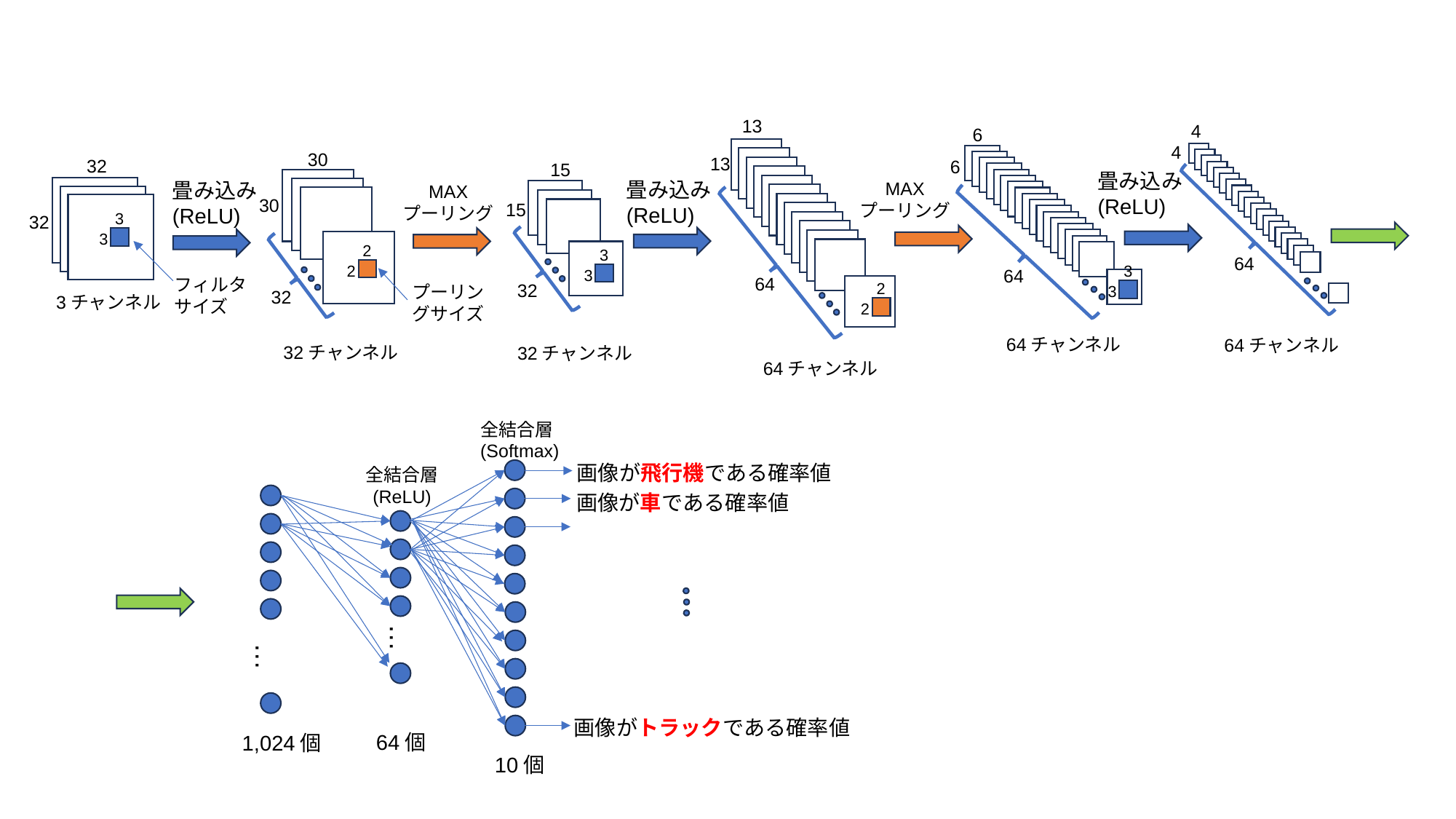

13
4
6
4

30

13

32
6

15

畳み込み
(ReLU)

畳み込み
(ReLU)
畳み込み
(ReLU)
MAX
プーリング

MAX
プーリング

30

15

3
3

32

2
2

3
3

64

3
3

64

64
フィルタ
サイズ

2
2

32
プーリングサイズ

32

3チャンネル

64チャンネル
64チャンネル
32チャンネル
32チャンネル
64チャンネル
全結合層
(Softmax)
画像が飛行機である確率値

…

…

全結合層
(ReLU)
画像が車である確率値

画像がトラックである確率値
64個
1,024個
10個